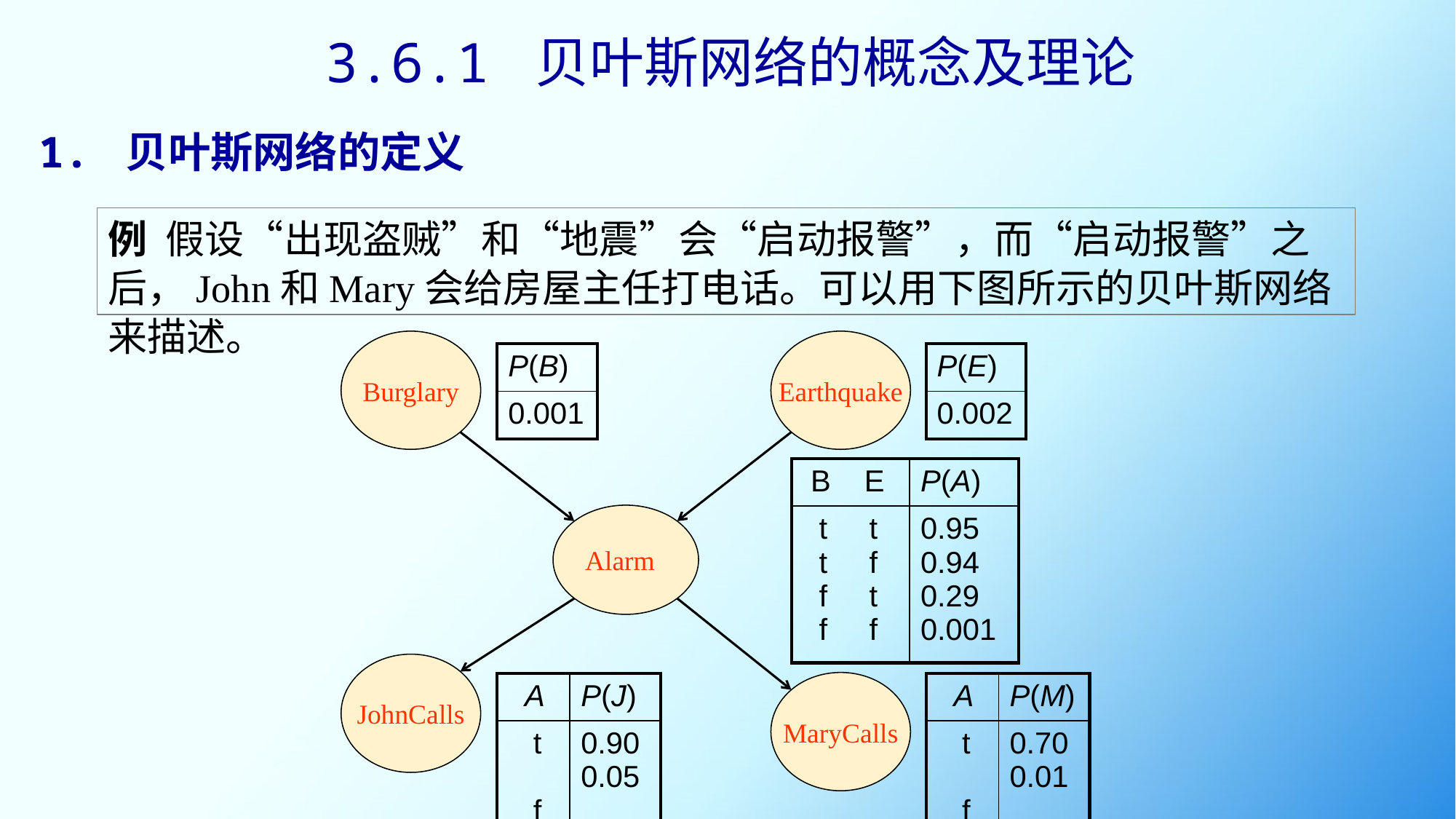

3.6.1 贝叶斯网络的概念及理论
1. 贝叶斯网络的定义
例  假设“出现盗贼”和“地震”会“启动报警”，而“启动报警”之后，John和Mary会给房屋主任打电话。可以用下图所示的贝叶斯网络来描述。

Burglary
Earthquake
| P(B) |
| --- |
| 0.001 |
| P(E) |
| --- |
| 0.002 |
| B E | P(A) |
| --- | --- |
| t t t f f t f f | 0.95 0.94 0.29 0.001 |
Alarm
JohnCalls
MaryCalls
| A | P(J) |
| --- | --- |
| t f | 0.90 0.05 |
| A | P(M) |
| --- | --- |
| t f | 0.70 0.01 |